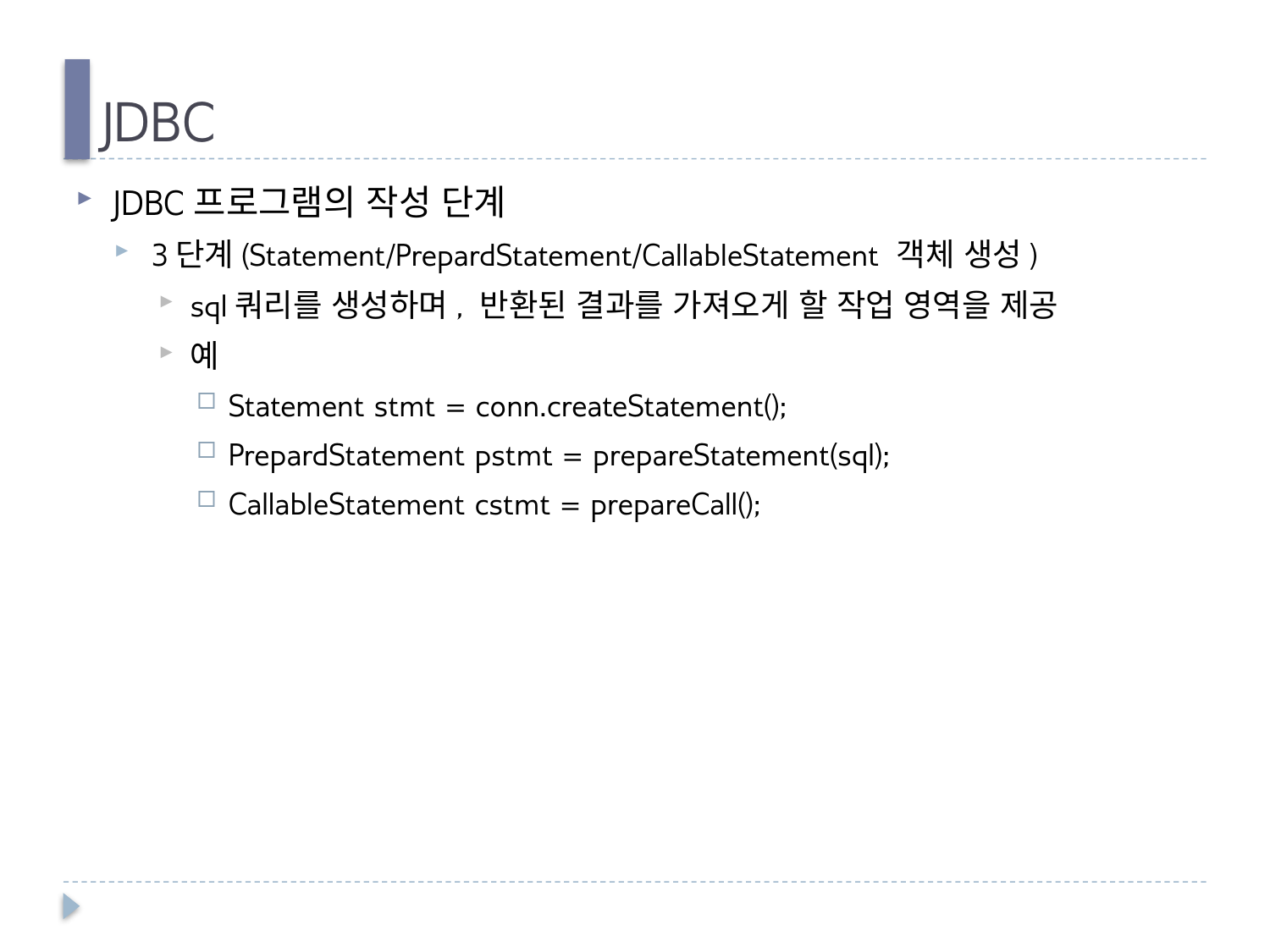

# JDBC
JDBC프로그램의 작성 단계
3단계(Statement/PrepardStatement/CallableStatement 객체 생성)
sql쿼리를 생성하며, 반환된 결과를 가져오게 할 작업 영역을 제공
예
Statement stmt = conn.createStatement();
PrepardStatement pstmt = prepareStatement(sql);
CallableStatement cstmt = prepareCall();